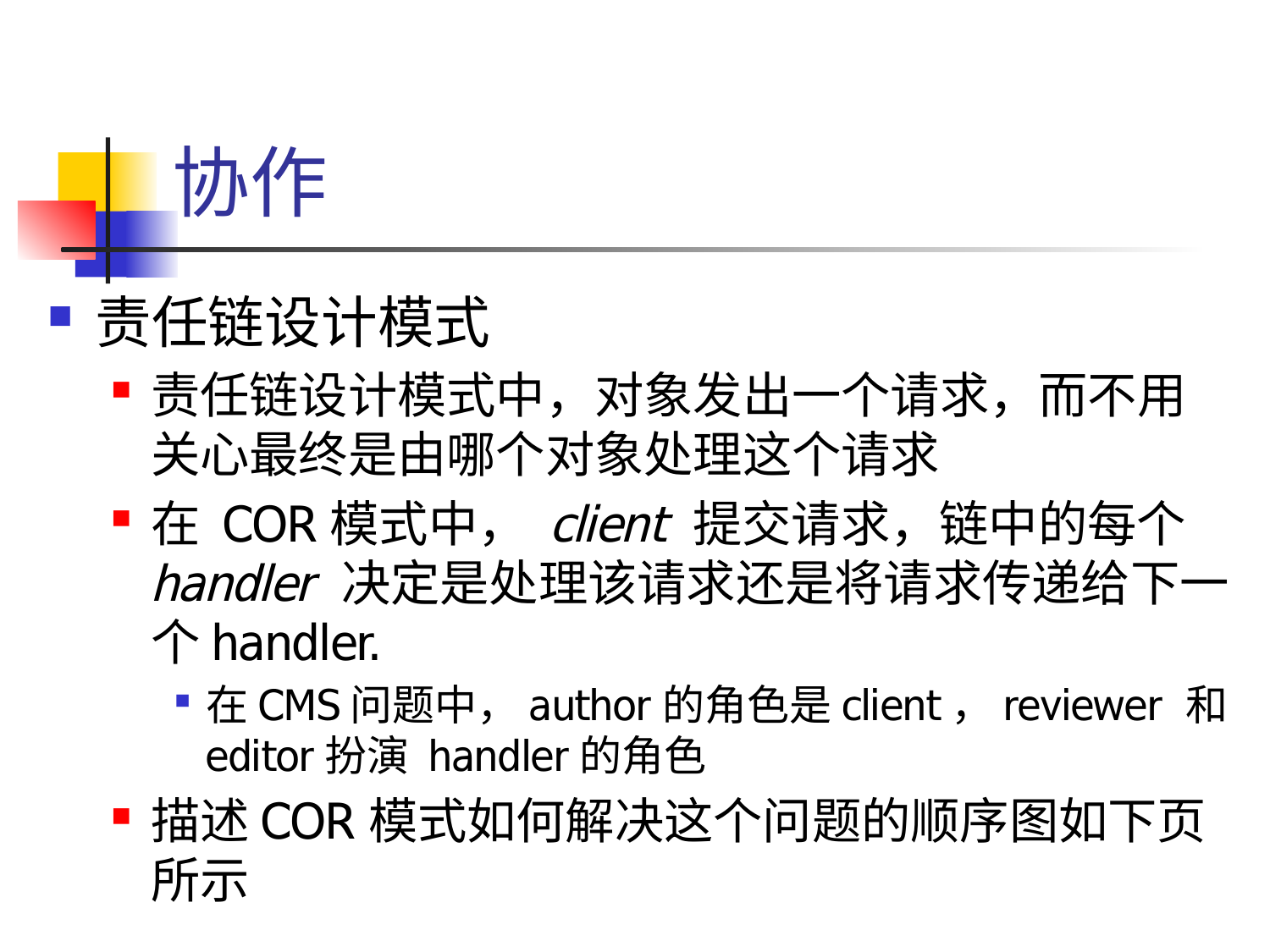

# 协作
责任链设计模式
责任链设计模式中，对象发出一个请求，而不用关心最终是由哪个对象处理这个请求
在 COR模式中， client 提交请求，链中的每个 handler 决定是处理该请求还是将请求传递给下一个handler.
在CMS问题中，author的角色是client，reviewer 和editor扮演 handler的角色
描述COR模式如何解决这个问题的顺序图如下页所示